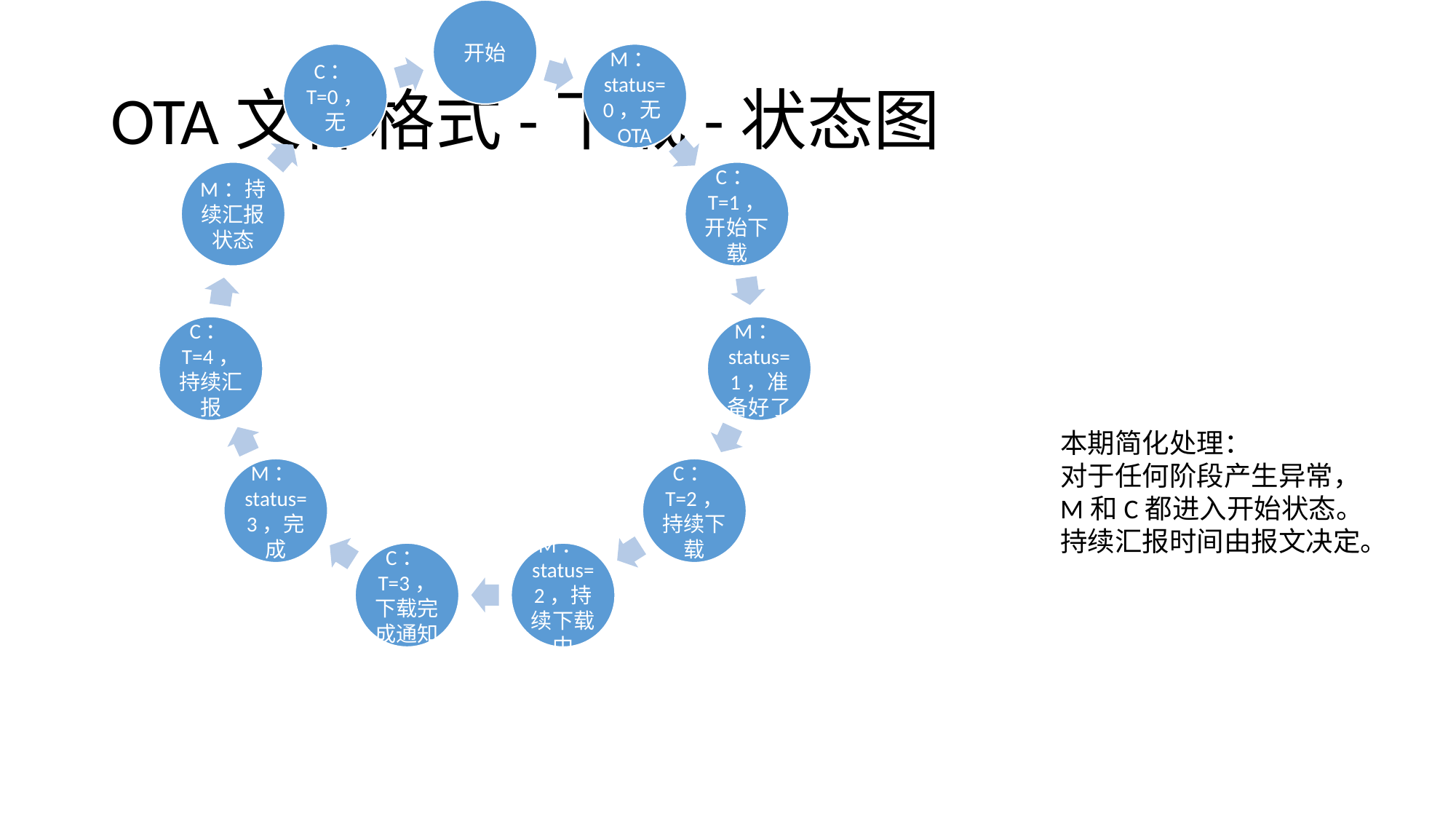

# OTA文件格式-下载-状态图
开始

M：status=0，无OTA

C：T=1，开始下载

M：status=1，准备好了

C：T=2，持续下载

M：status=2，持续下载中

C：T=3，下载完成通知

M：status=3，完成

C：T=4，持续汇报

M：持续汇报状态

C：T=0，无

本期简化处理：
对于任何阶段产生异常，M和C都进入开始状态。
持续汇报时间由报文决定。